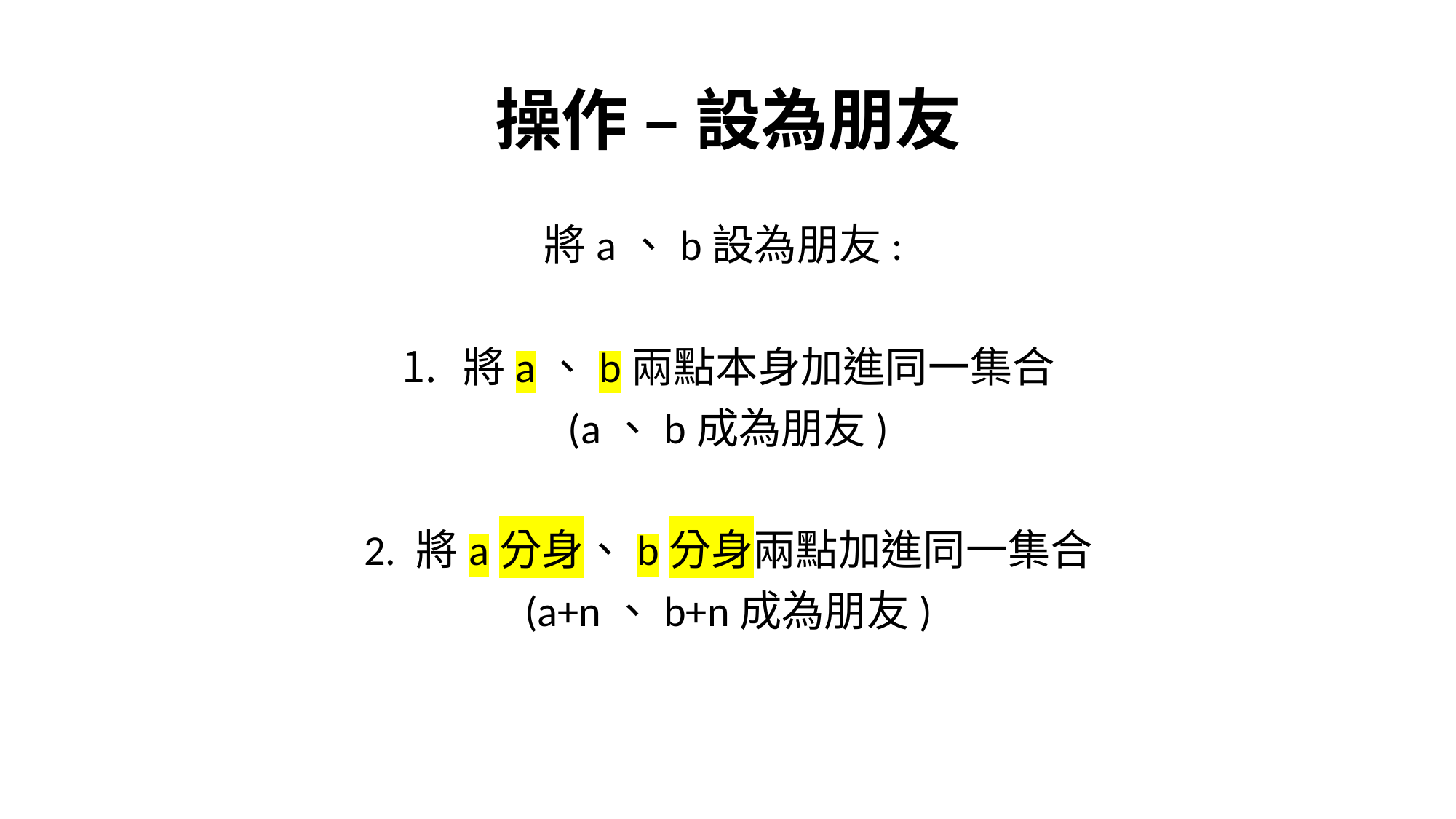

# 操作 – 設為朋友
將a、b設為朋友:

將a、b兩點本身加進同一集合
(a、b成為朋友)

2. 將a分身、b分身兩點加進同一集合
(a+n、b+n成為朋友)